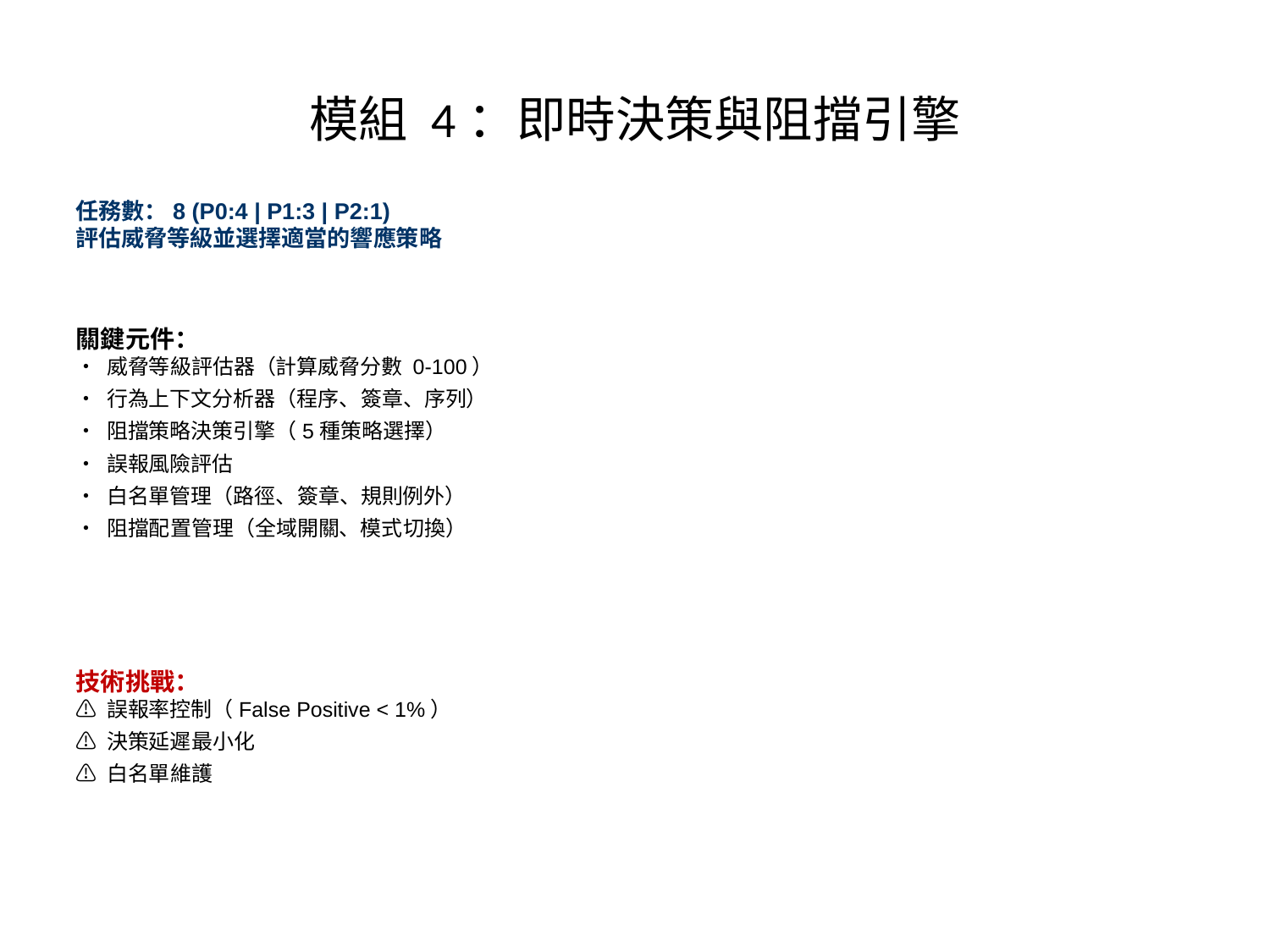

# 模組 4：即時決策與阻擋引擎
任務數：8 (P0:4 | P1:3 | P2:1)
評估威脅等級並選擇適當的響應策略
關鍵元件：
• 威脅等級評估器（計算威脅分數 0-100）
• 行為上下文分析器（程序、簽章、序列）
• 阻擋策略決策引擎（5種策略選擇）
• 誤報風險評估
• 白名單管理（路徑、簽章、規則例外）
• 阻擋配置管理（全域開關、模式切換）
技術挑戰：
⚠ 誤報率控制（False Positive < 1%）
⚠ 決策延遲最小化
⚠ 白名單維護